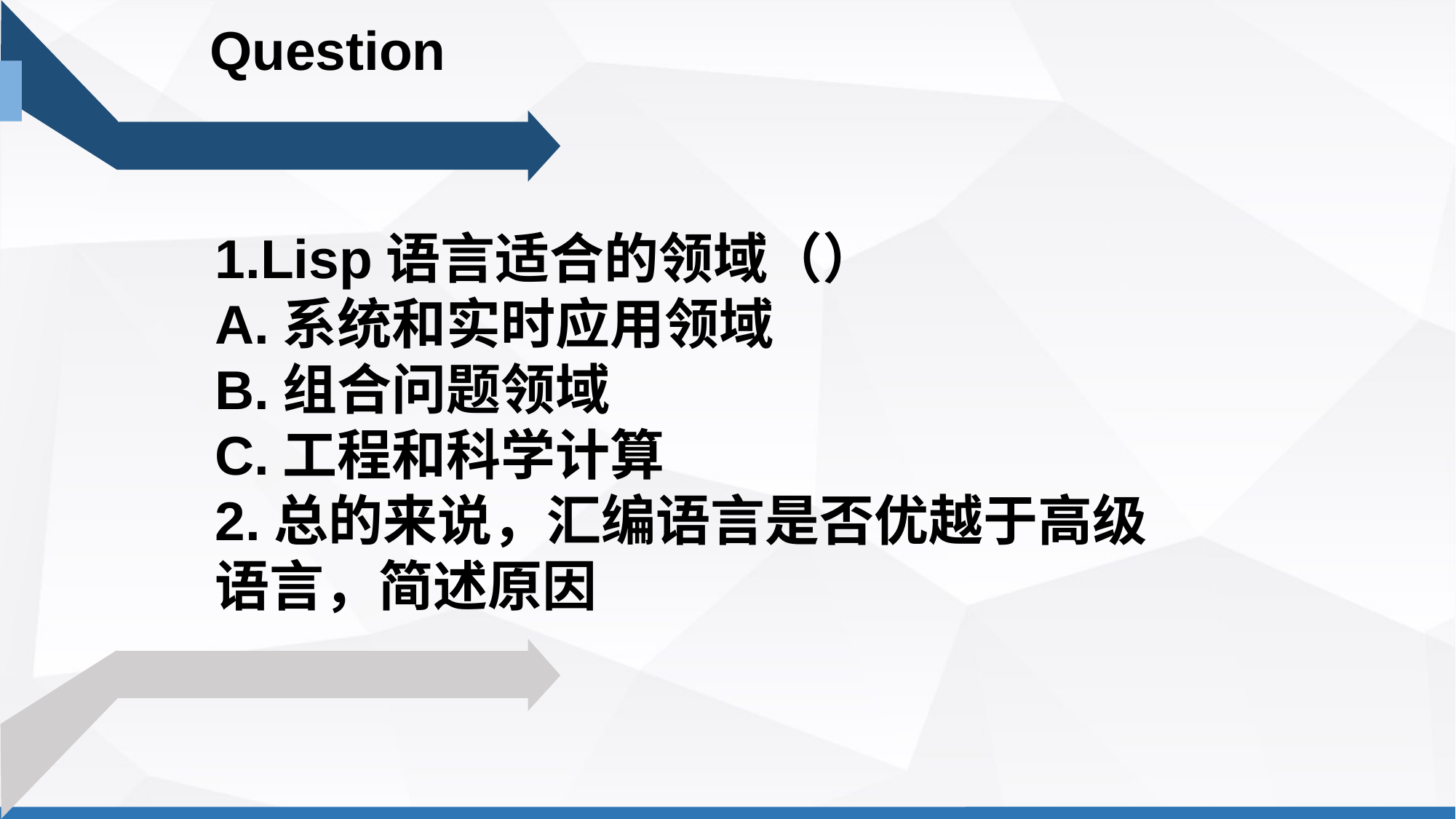

Question

1.Lisp语言适合的领域（）
A.系统和实时应用领域
B.组合问题领域
C.工程和科学计算
2.总的来说，汇编语言是否优越于高级语言，简述原因